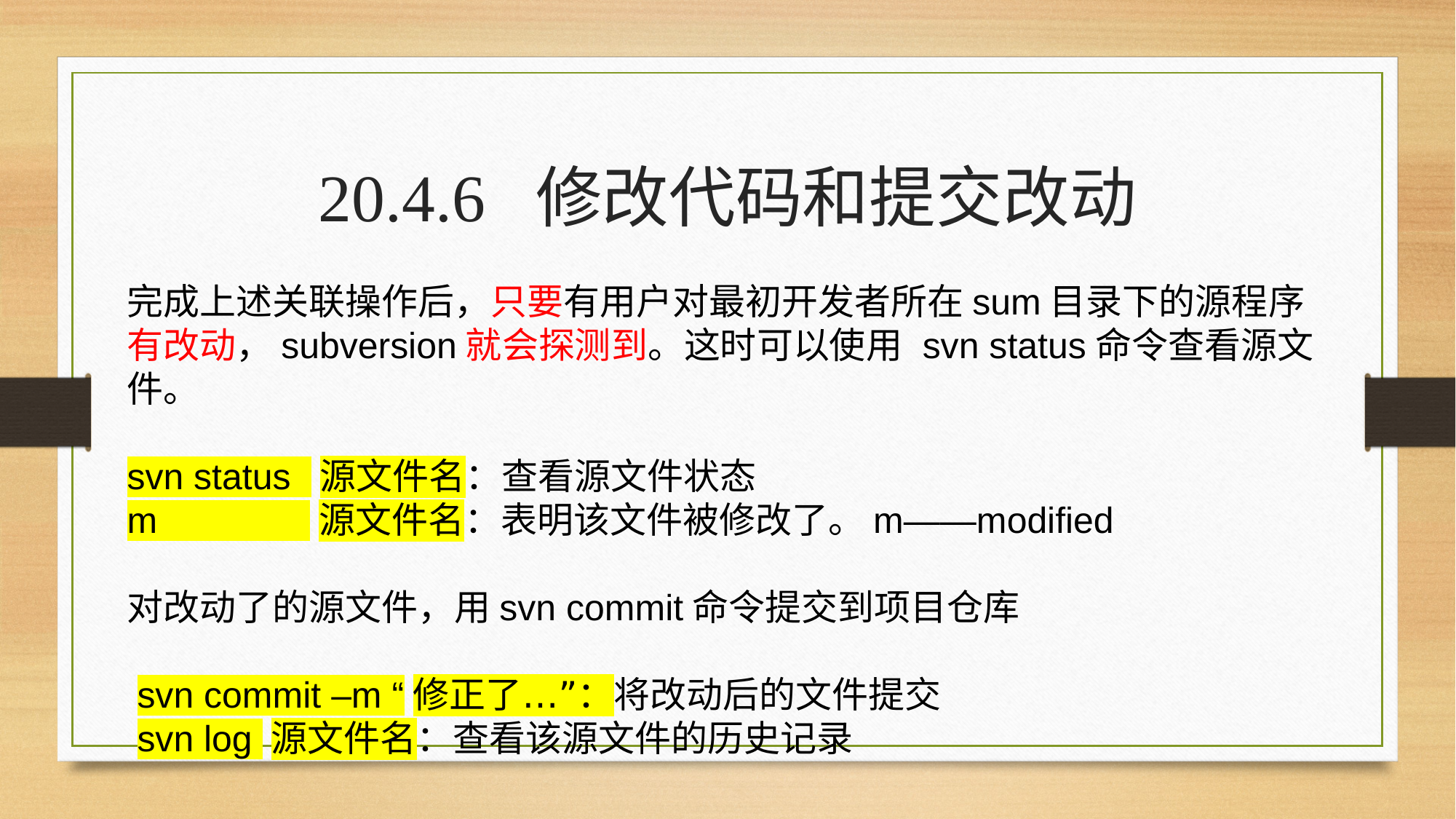

20.4.6  修改代码和提交改动
完成上述关联操作后，只要有用户对最初开发者所在sum目录下的源程序有改动，subversion就会探测到。这时可以使用 svn status命令查看源文件。

svn status  源文件名：查看源文件状态
m               源文件名：表明该文件被修改了。m——modified

对改动了的源文件，用svn commit命令提交到项目仓库

 svn commit –m “修正了…”：将改动后的文件提交
 svn log 源文件名：查看该源文件的历史记录